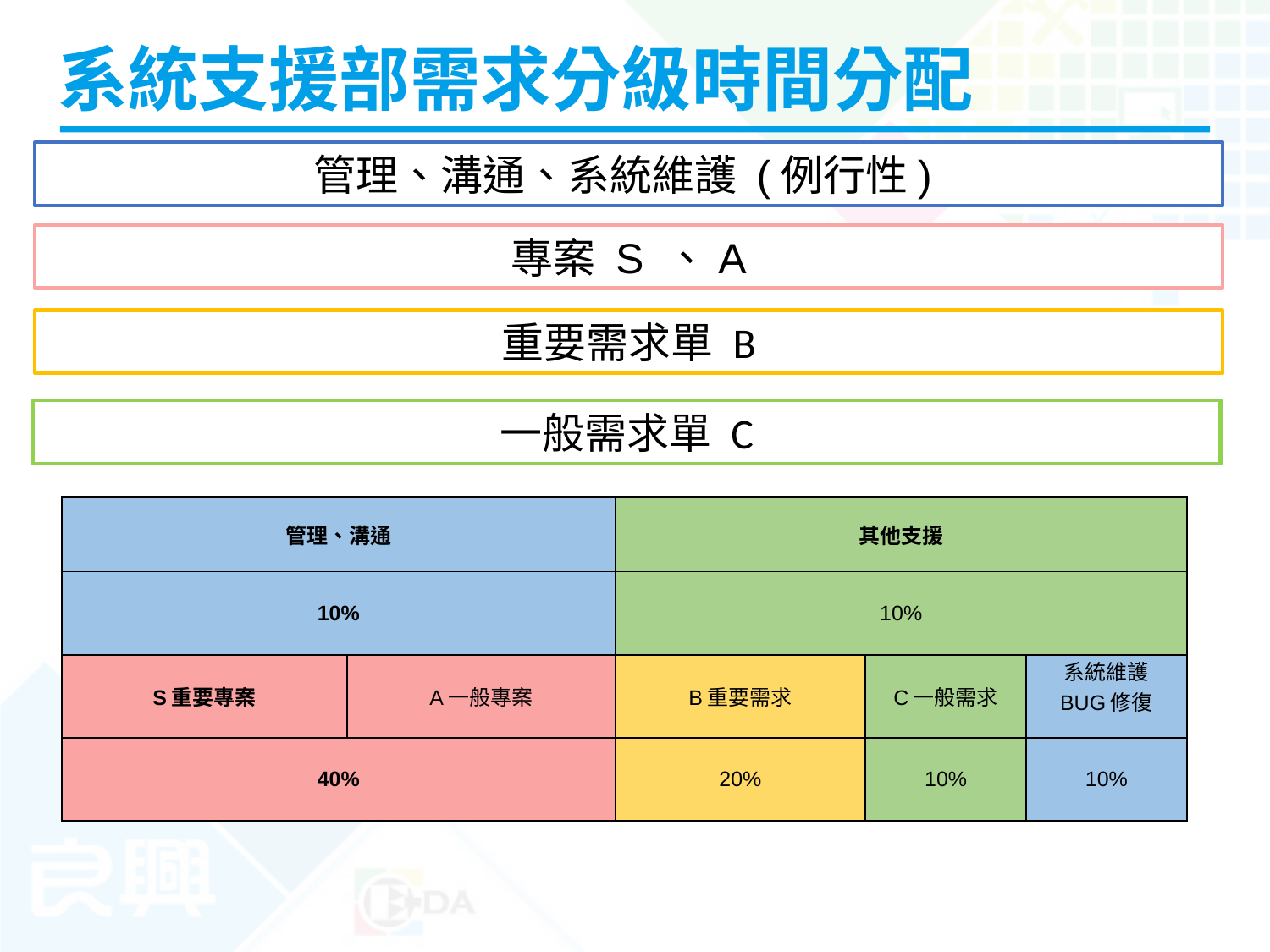

# 系統支援部需求分級時間分配
管理、溝通、系統維護 (例行性)
專案 S 、A
重要需求單 B
一般需求單 C
| 管理、溝通 |  | 其他支援 |  |  |
| --- | --- | --- | --- | --- |
| 10% |  | 10% |  |  |
| S重要專案 | A一般專案 | B重要需求 | C一般需求 | 系統維護 BUG修復 |
| 40% |  | 20% | 10% | 10% |